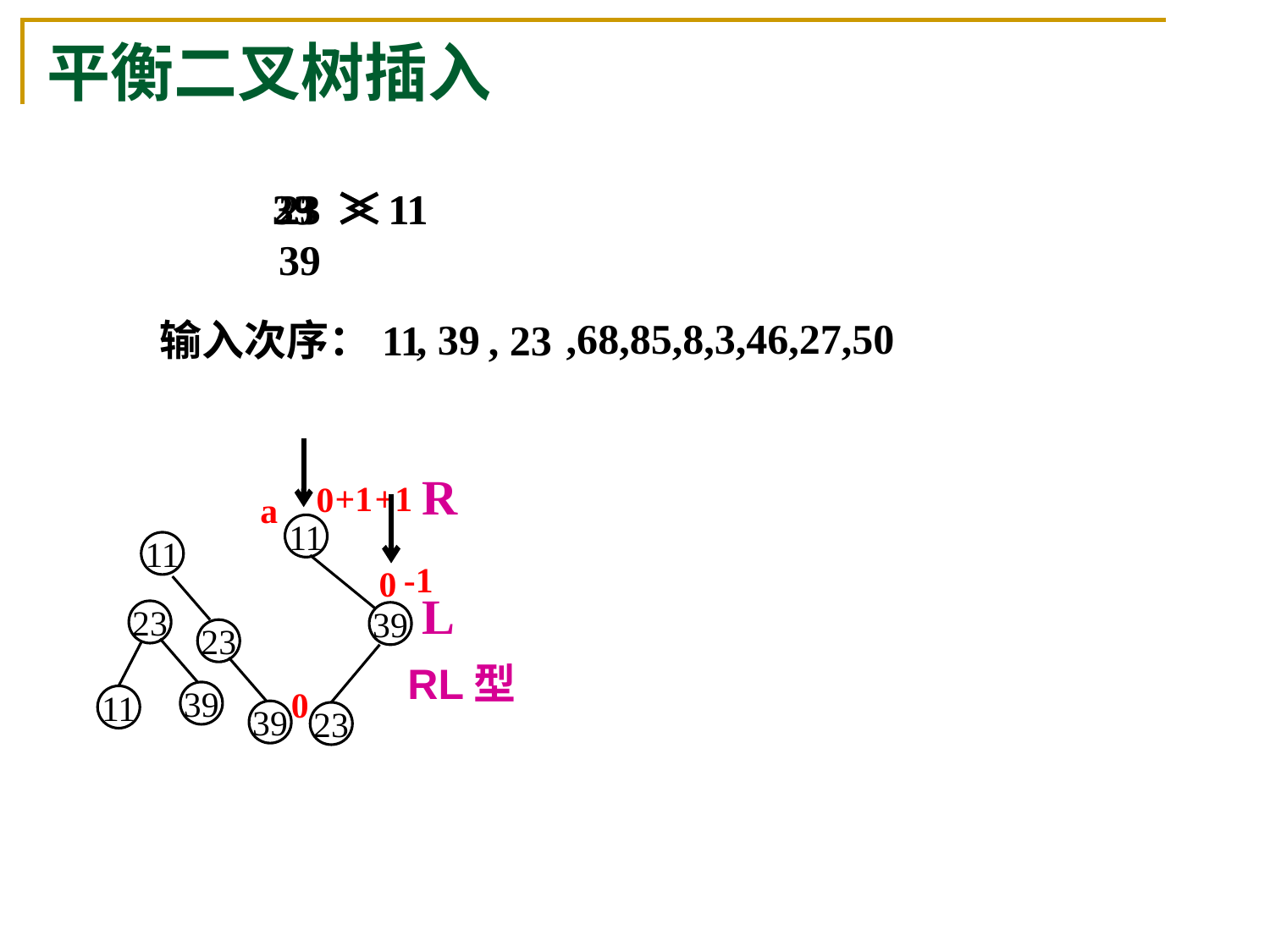

# 平衡二叉树插入
39 ＞11
23 ＞11
23 ＜39
,68,85,8,3,46,27,50
, 39
, 23
输入次序：11
R
+1
+1
0
a
11
11
23
39
-1
39
0
L
23
39
11
23
RL型
0